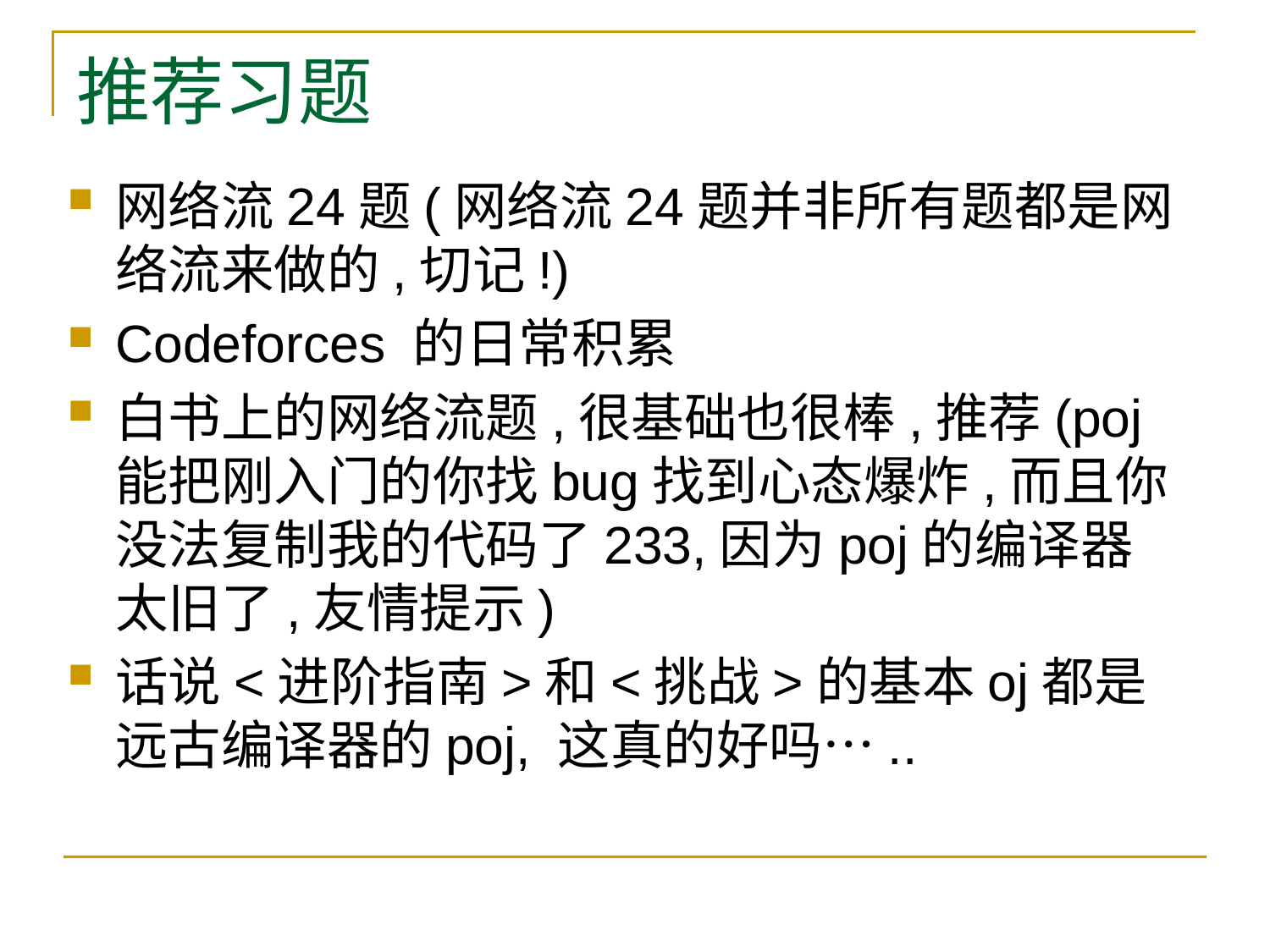

# 推荐习题
网络流24题(网络流24题并非所有题都是网络流来做的,切记!)
Codeforces 的日常积累
白书上的网络流题,很基础也很棒,推荐(poj能把刚入门的你找bug找到心态爆炸,而且你没法复制我的代码了233,因为poj的编译器太旧了,友情提示)
话说<进阶指南>和<挑战>的基本oj都是远古编译器的poj, 这真的好吗…..